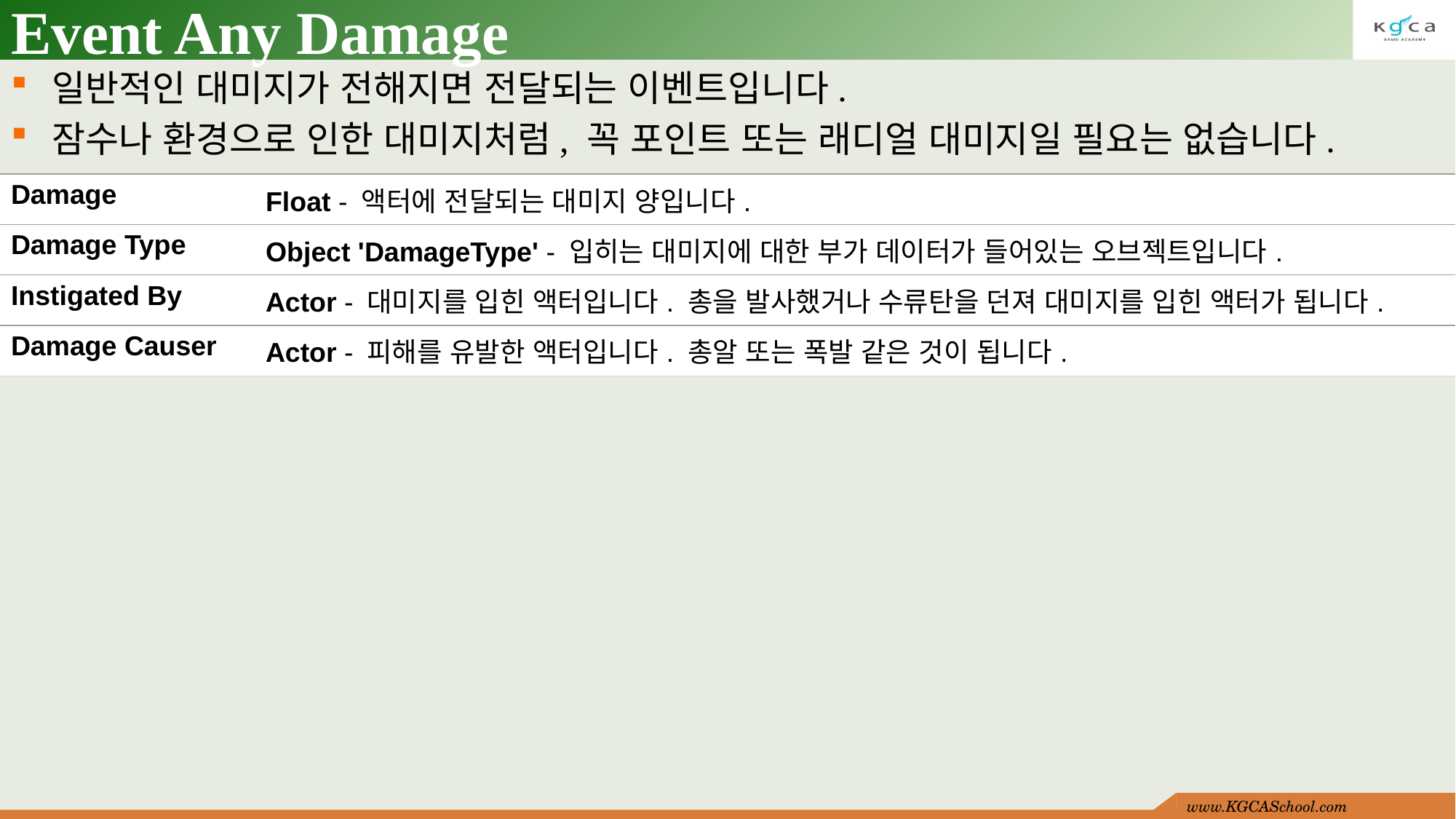

# Event Any Damage
일반적인 대미지가 전해지면 전달되는 이벤트입니다.
잠수나 환경으로 인한 대미지처럼, 꼭 포인트 또는 래디얼 대미지일 필요는 없습니다.
| Damage | Float - 액터에 전달되는 대미지 양입니다. |
| --- | --- |
| Damage Type | Object 'DamageType' - 입히는 대미지에 대한 부가 데이터가 들어있는 오브젝트입니다. |
| Instigated By | Actor - 대미지를 입힌 액터입니다. 총을 발사했거나 수류탄을 던져 대미지를 입힌 액터가 됩니다. |
| Damage Causer | Actor - 피해를 유발한 액터입니다. 총알 또는 폭발 같은 것이 됩니다. |